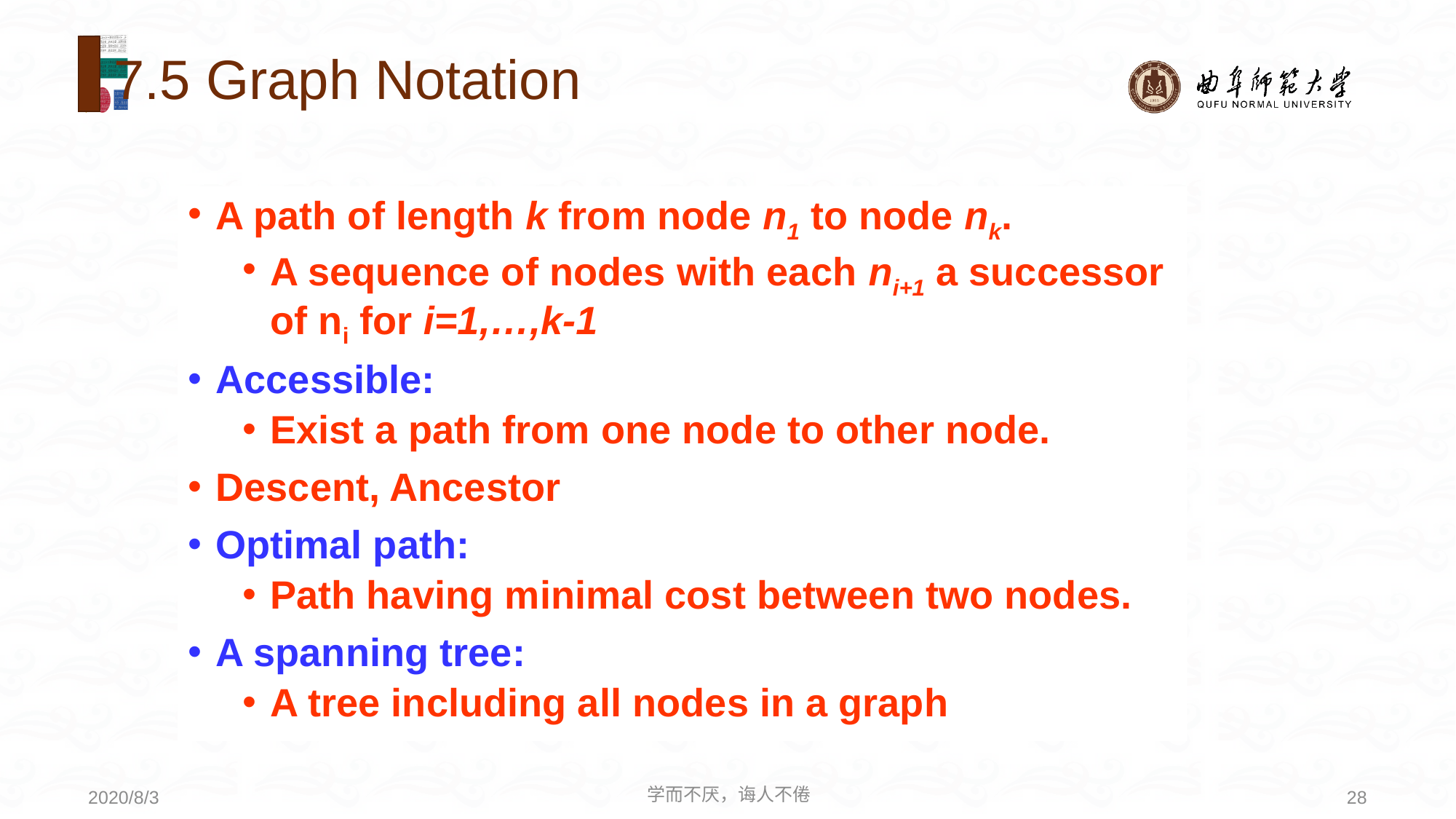

# 7.5 Graph Notation
A path of length k from node n1 to node nk.
A sequence of nodes with each ni+1 a successor of ni for i=1,…,k-1
Accessible:
Exist a path from one node to other node.
Descent, Ancestor
Optimal path:
Path having minimal cost between two nodes.
A spanning tree:
A tree including all nodes in a graph
学而不厌，诲人不倦
28
2020/8/3